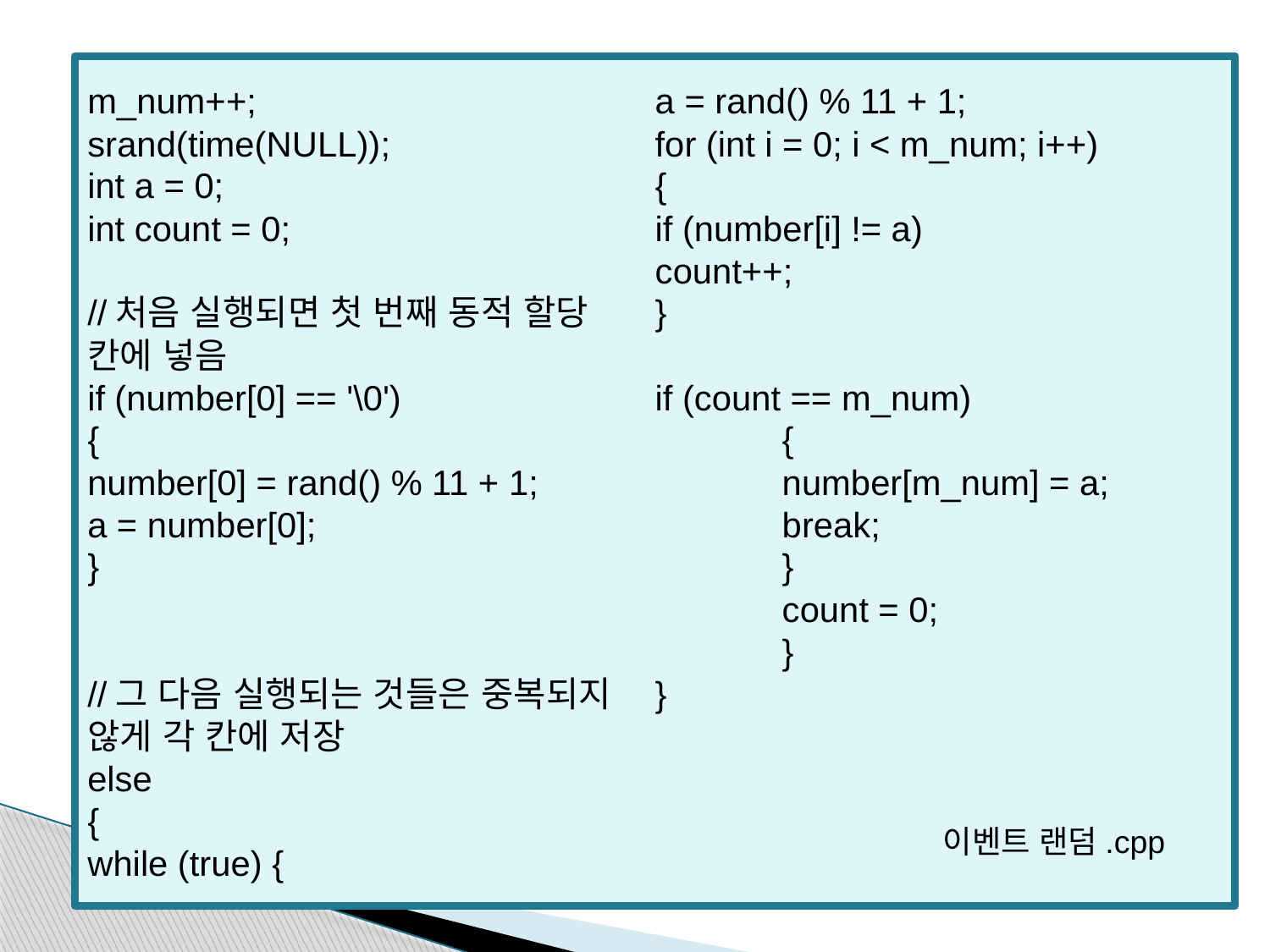

m_num++;
srand(time(NULL));
int a = 0;
int count = 0;

//처음 실행되면 첫 번째 동적 할당 칸에 넣음
if (number[0] == '\0')
{
number[0] = rand() % 11 + 1;
a = number[0];
}

//그 다음 실행되는 것들은 중복되지 않게 각 칸에 저장
else
{
while (true) {
a = rand() % 11 + 1;
for (int i = 0; i < m_num; i++)
{
if (number[i] != a)
count++;
}

if (count == m_num)
	{
	number[m_num] = a;
	break;
	}
	count = 0;
	}
}
이벤트 랜덤.cpp